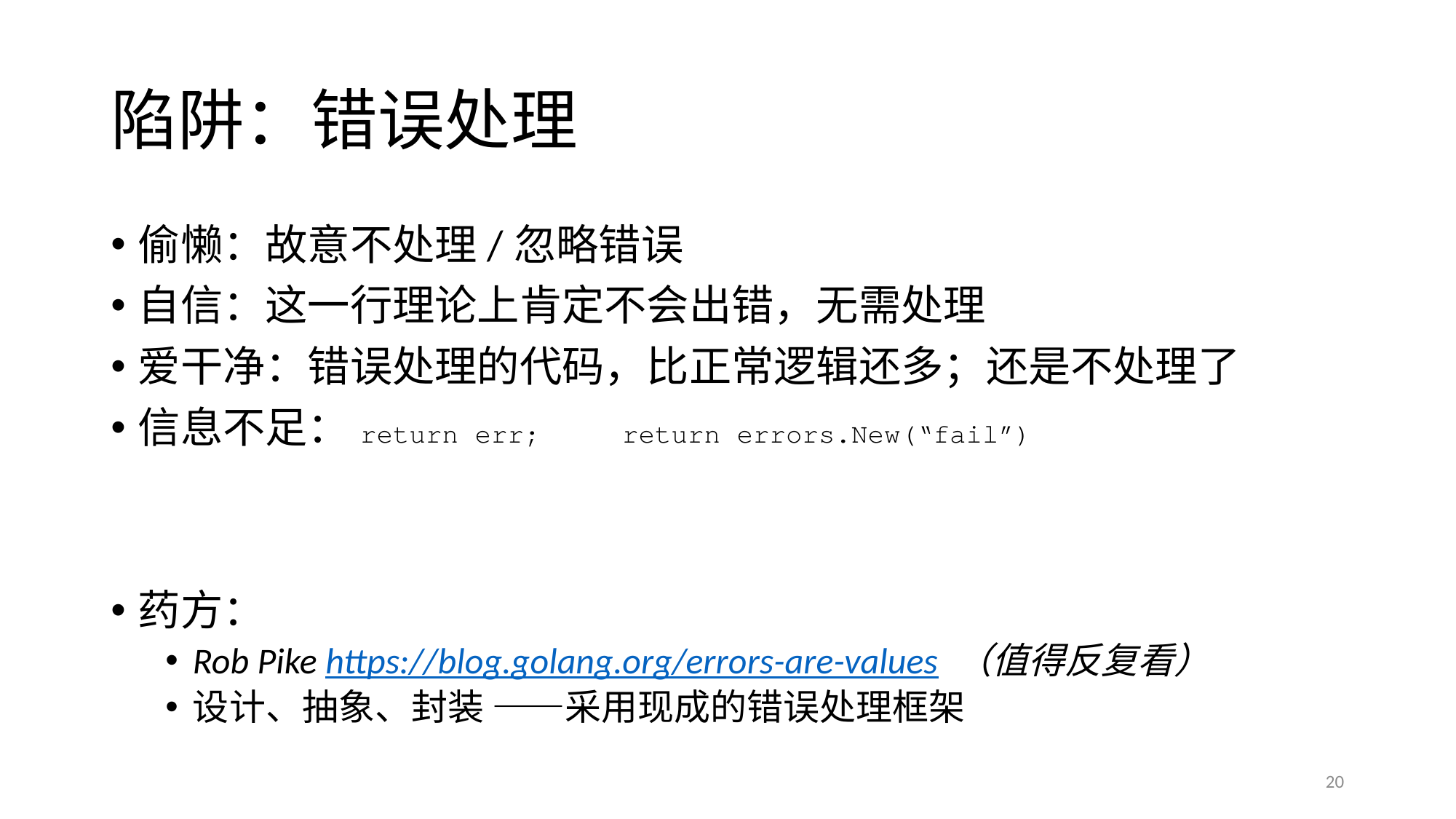

# 陷阱：错误处理
偷懒：故意不处理/忽略错误
自信：这一行理论上肯定不会出错，无需处理
爱干净：错误处理的代码，比正常逻辑还多；还是不处理了
信息不足：return err;     return errors.New(“fail”)

药方：
Rob Pike https://blog.golang.org/errors-are-values （值得反复看）
设计、抽象、封装 ——采用现成的错误处理框架
20